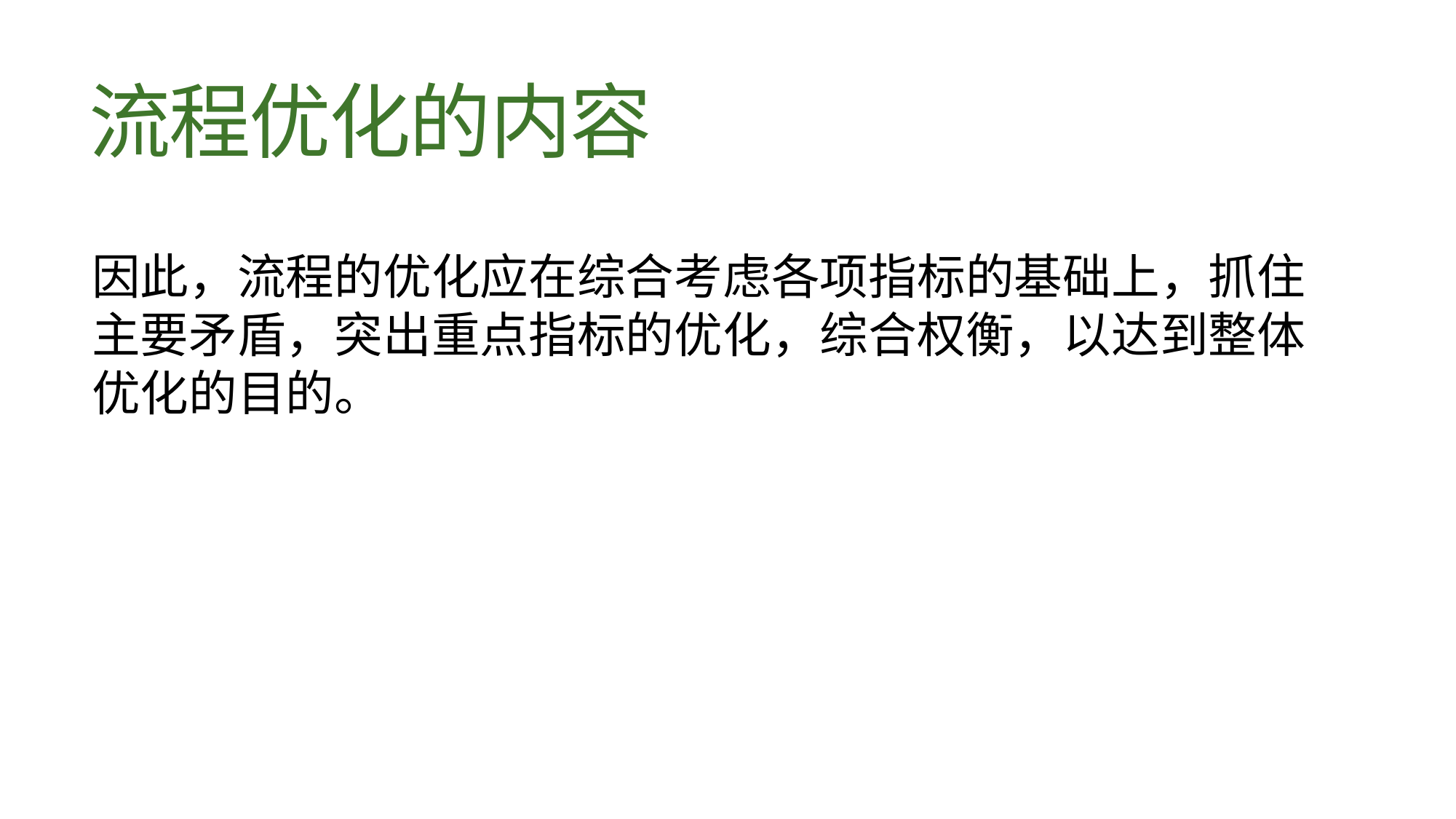

# 流程优化的内容
因此，流程的优化应在综合考虑各项指标的基础上，抓住主要矛盾，突出重点指标的优化，综合权衡，以达到整体优化的目的。